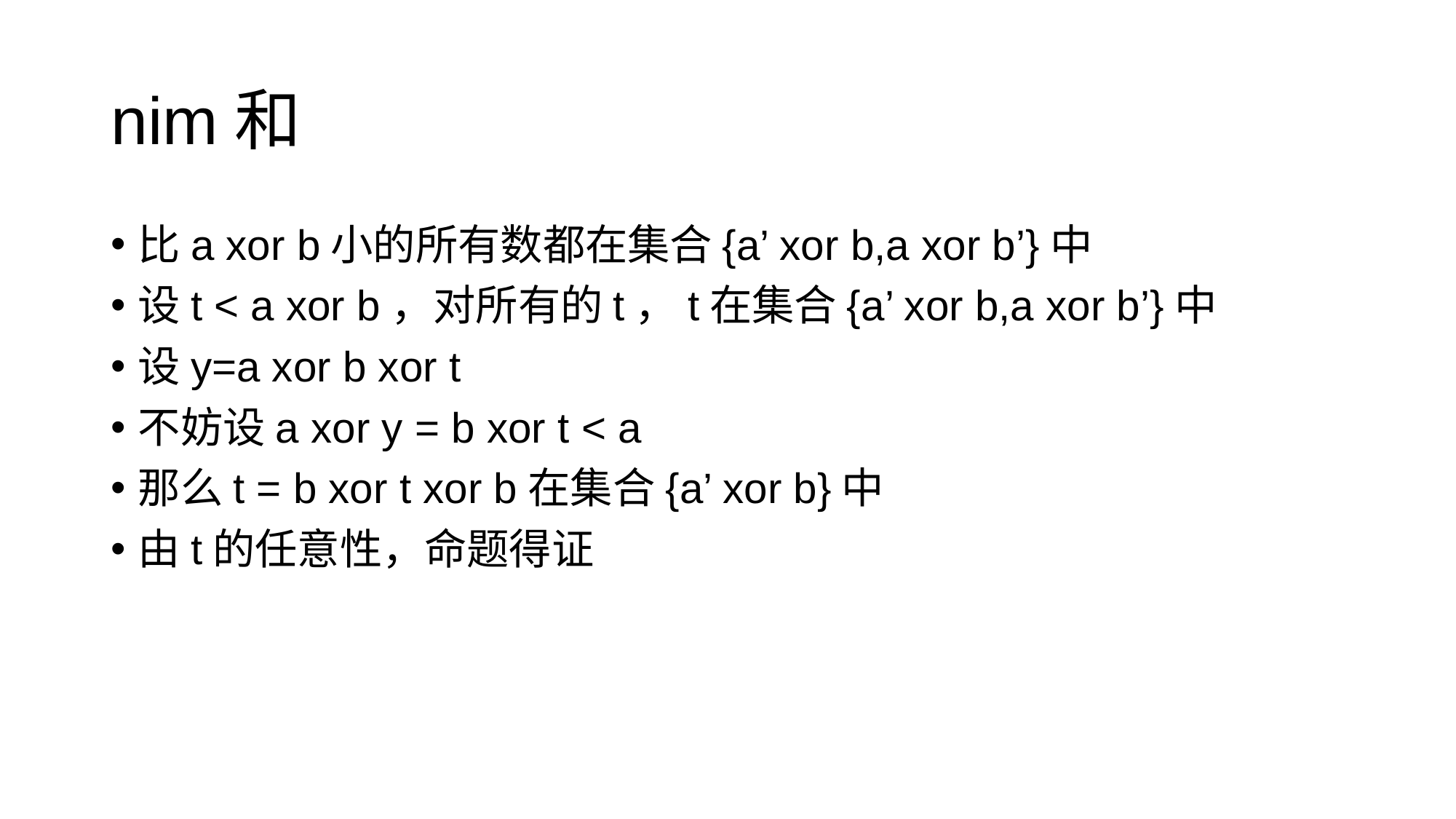

# nim和
比a xor b小的所有数都在集合{a’ xor b,a xor b’}中
设t < a xor b，对所有的t，t在集合{a’ xor b,a xor b’}中
设y=a xor b xor t
不妨设a xor y = b xor t < a
那么t = b xor t xor b在集合{a’ xor b}中
由t的任意性，命题得证